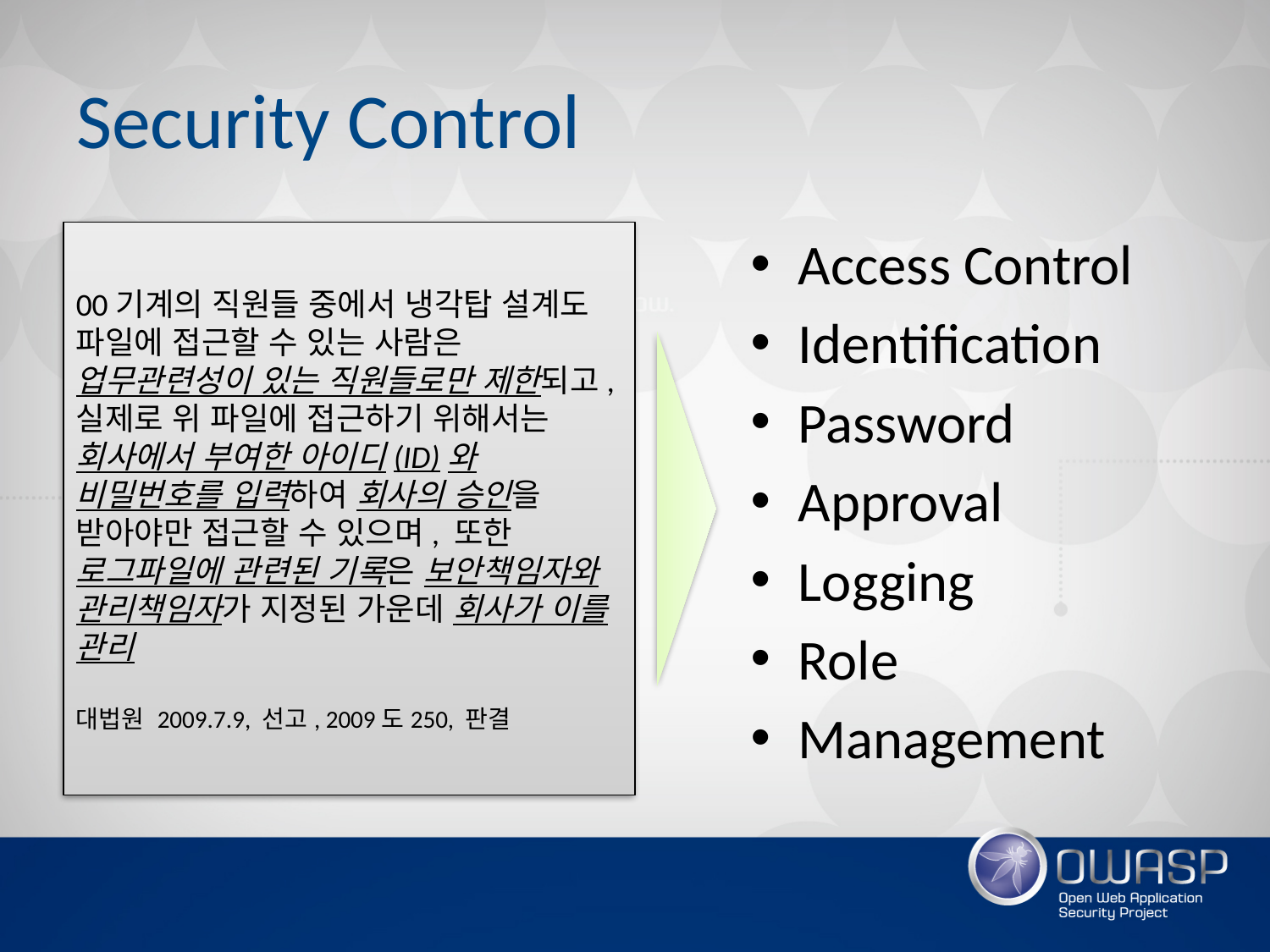

# Security Control
00기계의 직원들 중에서 냉각탑 설계도 파일에 접근할 수 있는 사람은 업무관련성이 있는 직원들로만 제한되고, 실제로 위 파일에 접근하기 위해서는 회사에서 부여한 아이디(ID)와 비밀번호를 입력하여 회사의 승인을 받아야만 접근할 수 있으며, 또한 로그파일에 관련된 기록은 보안책임자와 관리책임자가 지정된 가운데 회사가 이를 관리

대법원 2009.7.9, 선고, 2009도250, 판결
Access Control
Identification
Password
Approval
Logging
Role
Management